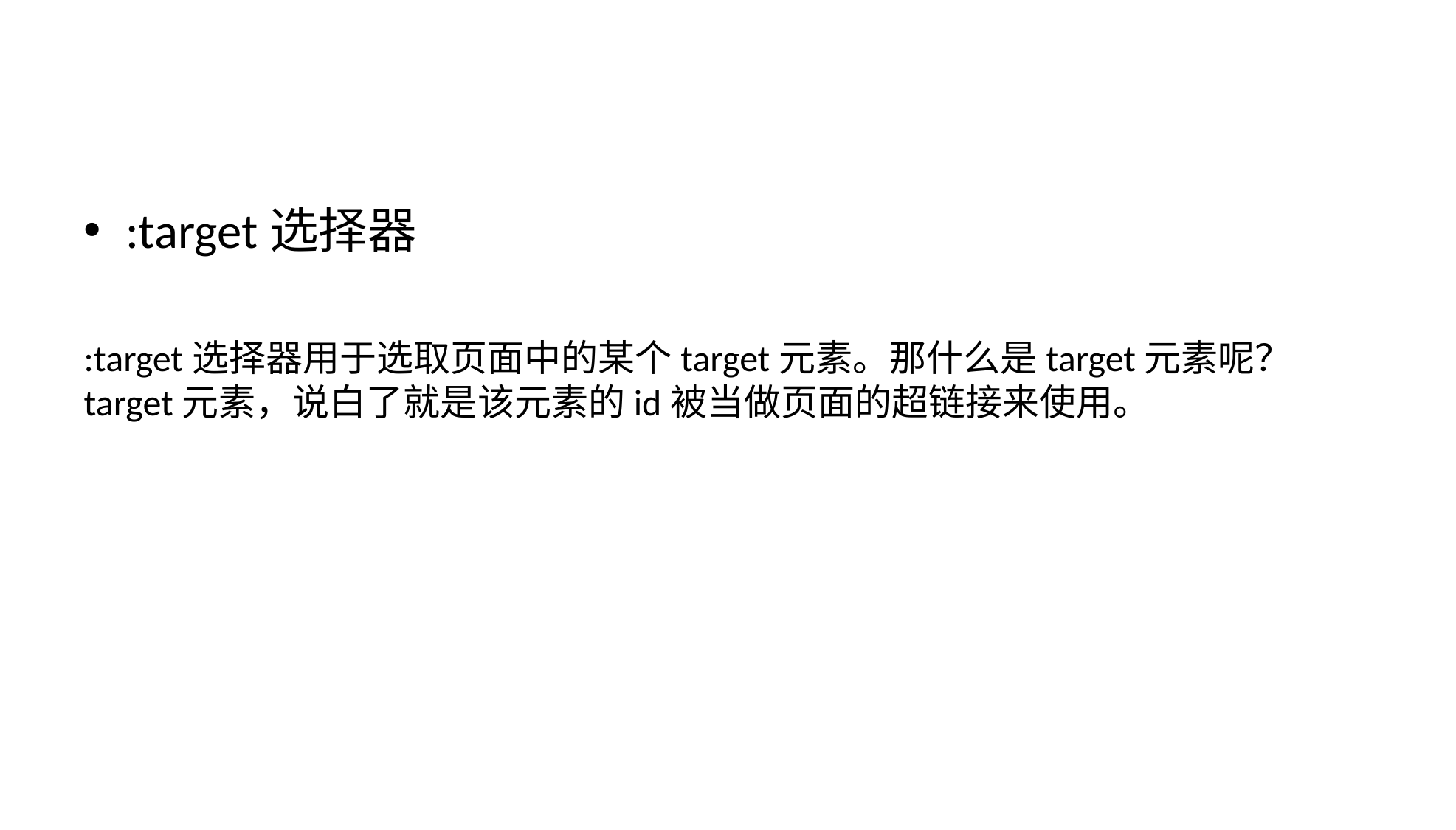

#
:target选择器

:target选择器用于选取页面中的某个target元素。那什么是target元素呢？target元素，说白了就是该元素的id被当做页面的超链接来使用。